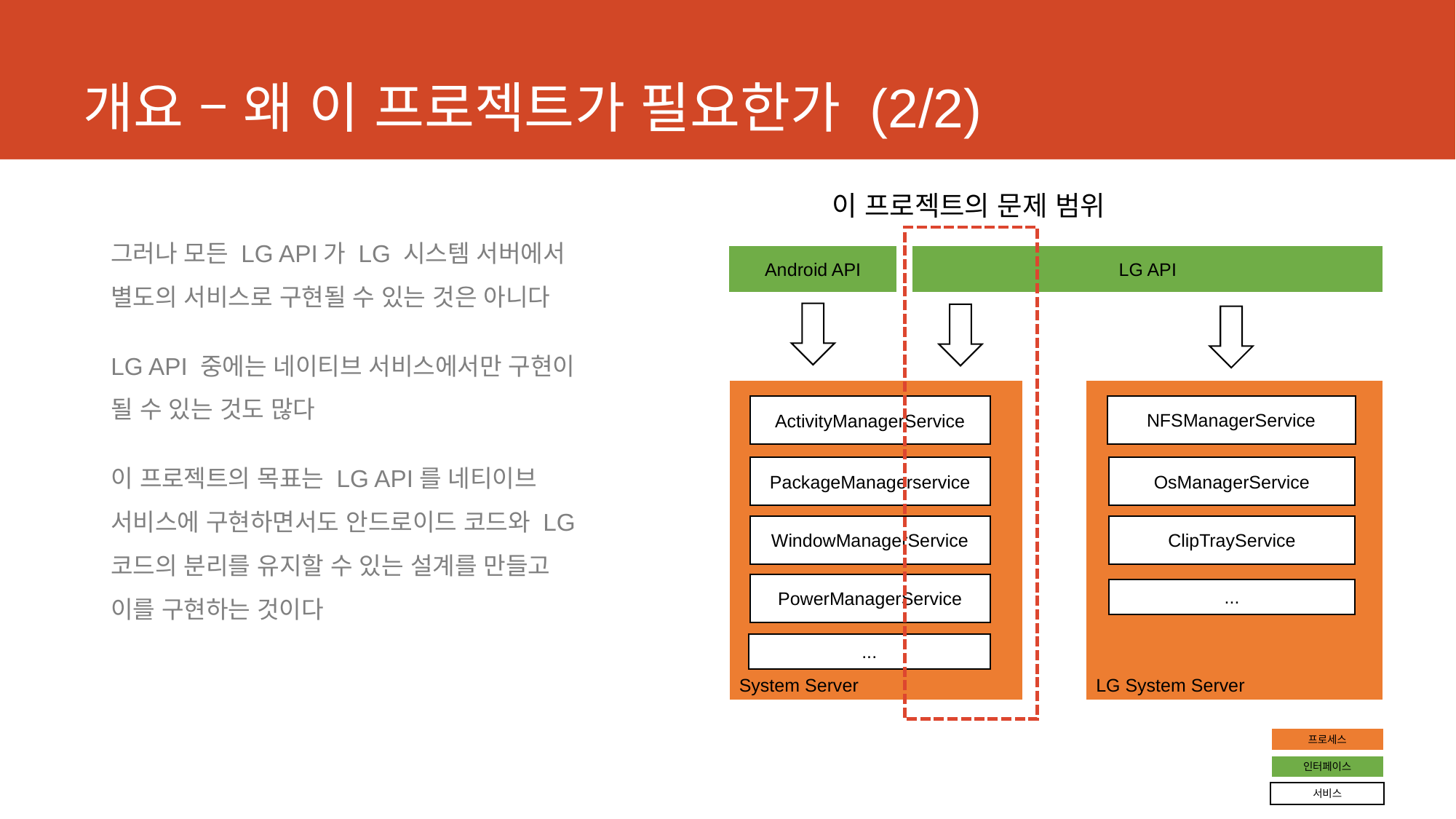

# 개요 – 왜 이 프로젝트가 필요한가 (2/2)
이 프로젝트의 문제 범위
그러나 모든 LG API가 LG 시스템 서버에서 별도의 서비스로 구현될 수 있는 것은 아니다
LG API 중에는 네이티브 서비스에서만 구현이 될 수 있는 것도 많다
이 프로젝트의 목표는 LG API를 네티이브 서비스에 구현하면서도 안드로이드 코드와 LG코드의 분리를 유지할 수 있는 설계를 만들고 이를 구현하는 것이다

Android API
LG API

System Server
LG System Server
NFSManagerService
ActivityManagerService
PackageManagerservice
OsManagerService
WindowManagerService
ClipTrayService
PowerManagerService
...
...
프로세스
인터페이스
서비스